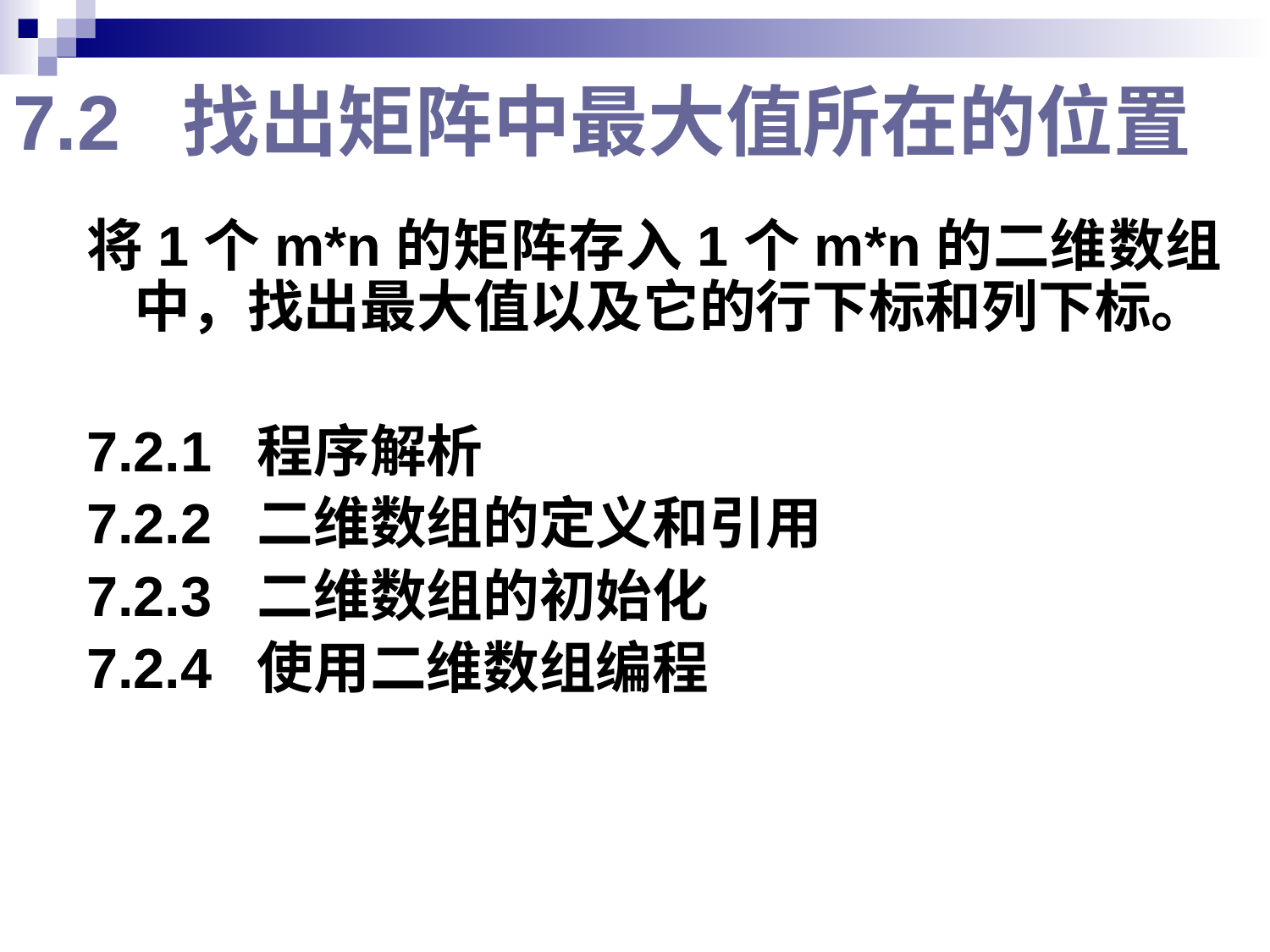

# 7.2  找出矩阵中最大值所在的位置
将1个m*n的矩阵存入1个m*n的二维数组中，找出最大值以及它的行下标和列下标。

7.2.1  程序解析
7.2.2  二维数组的定义和引用
7.2.3  二维数组的初始化
7.2.4  使用二维数组编程